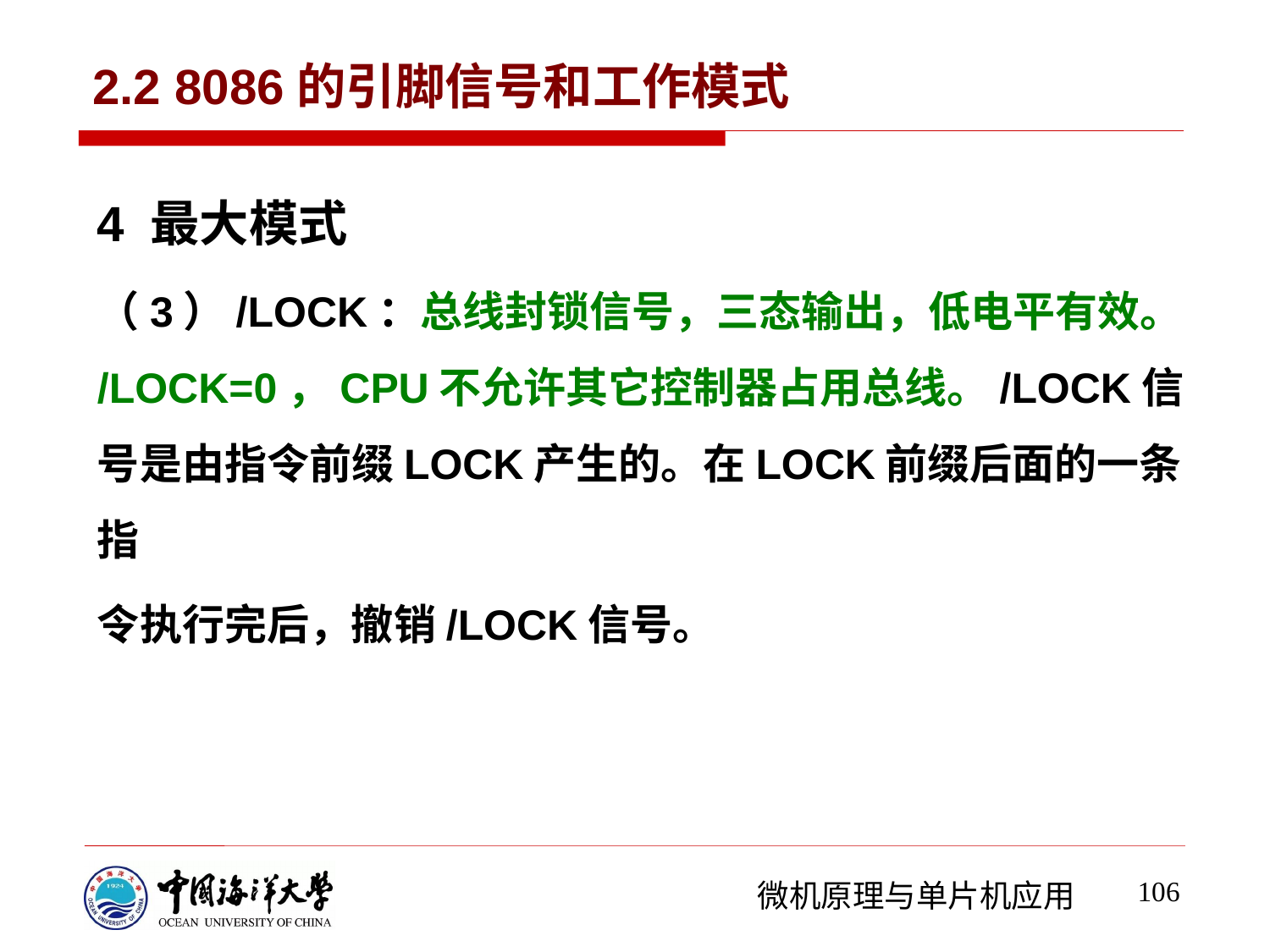

# 2.2 8086的引脚信号和工作模式
4 最大模式
（3）/LOCK：总线封锁信号，三态输出，低电平有效。/LOCK=0，CPU不允许其它控制器占用总线。/LOCK信号是由指令前缀LOCK产生的。在LOCK前缀后面的一条指
令执行完后，撤销/LOCK信号。

106